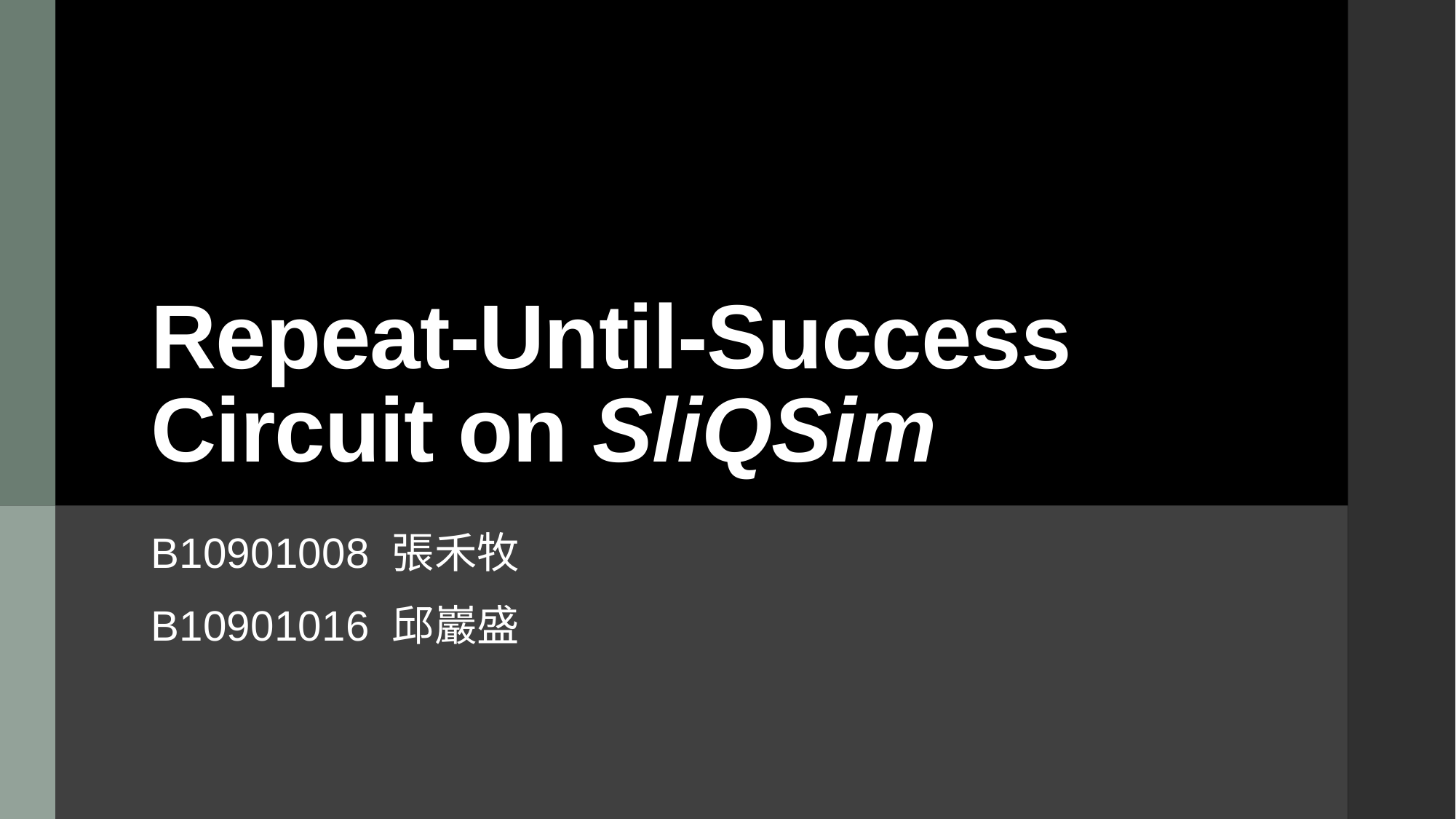

# Repeat-Until-Success Circuit on SliQSim

B10901008 張禾牧
B10901016 邱巖盛